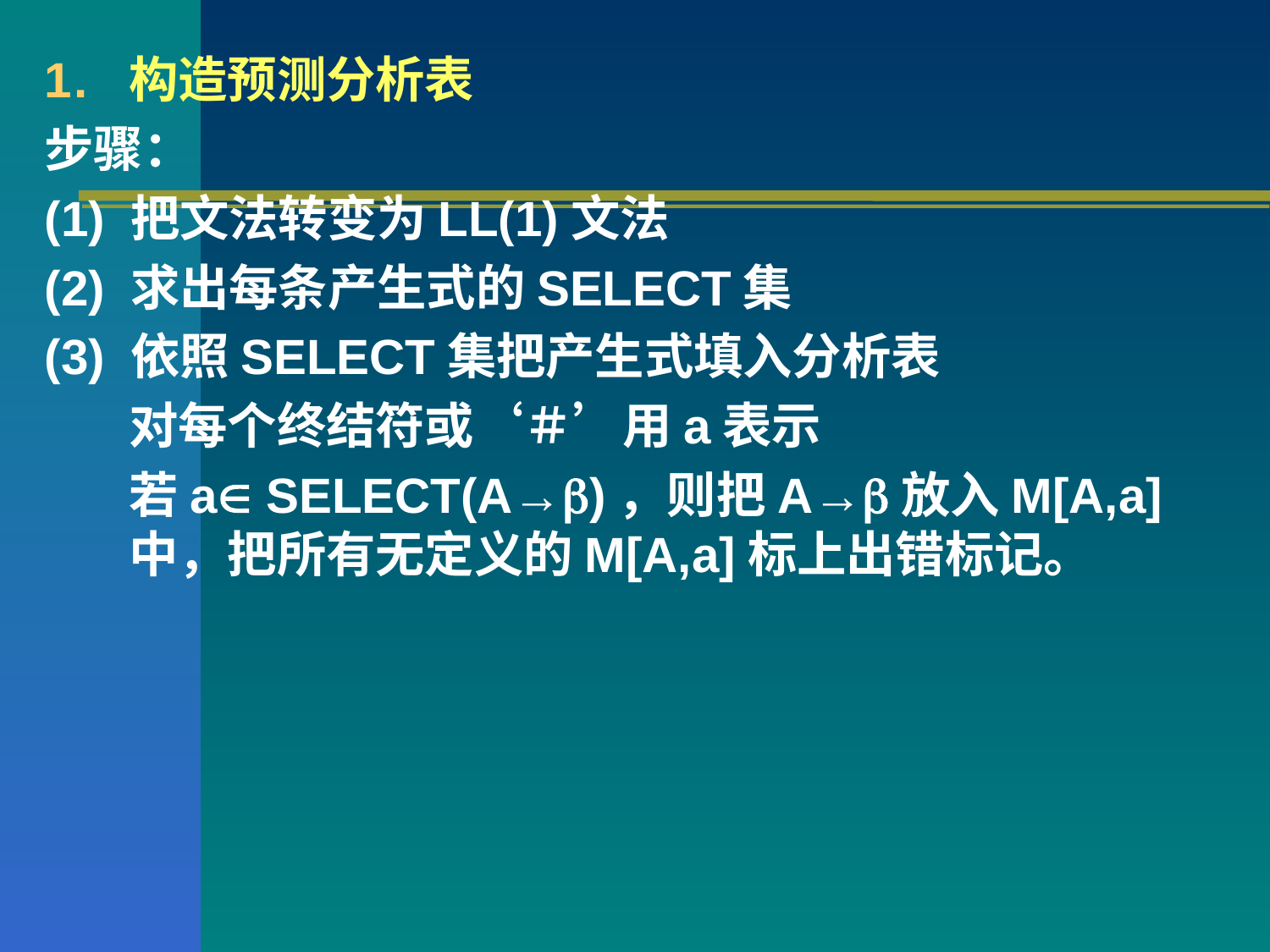

构造预测分析表
步骤：
(1) 把文法转变为LL(1)文法
(2) 求出每条产生式的SELECT集
(3) 依照SELECT集把产生式填入分析表
	对每个终结符或‘＃’用a表示
	若a∈ SELECT(A→β)，则把A→β放入M[A,a]中，把所有无定义的M[A,a]标上出错标记。